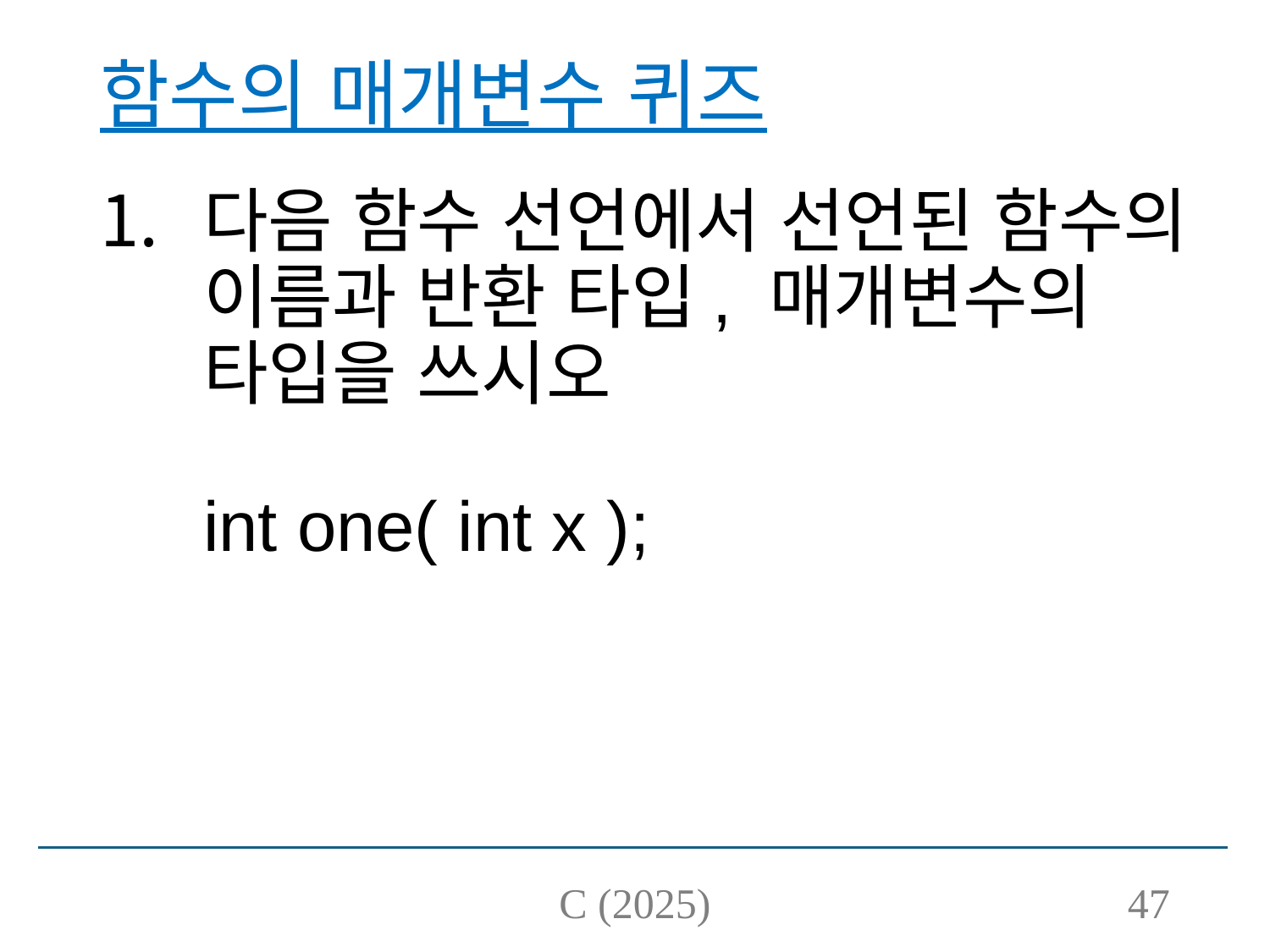

# 함수의 매개변수 퀴즈
다음 함수 선언에서 선언된 함수의 이름과 반환 타입, 매개변수의 타입을 쓰시오
int one( int x );
C (2025)
47